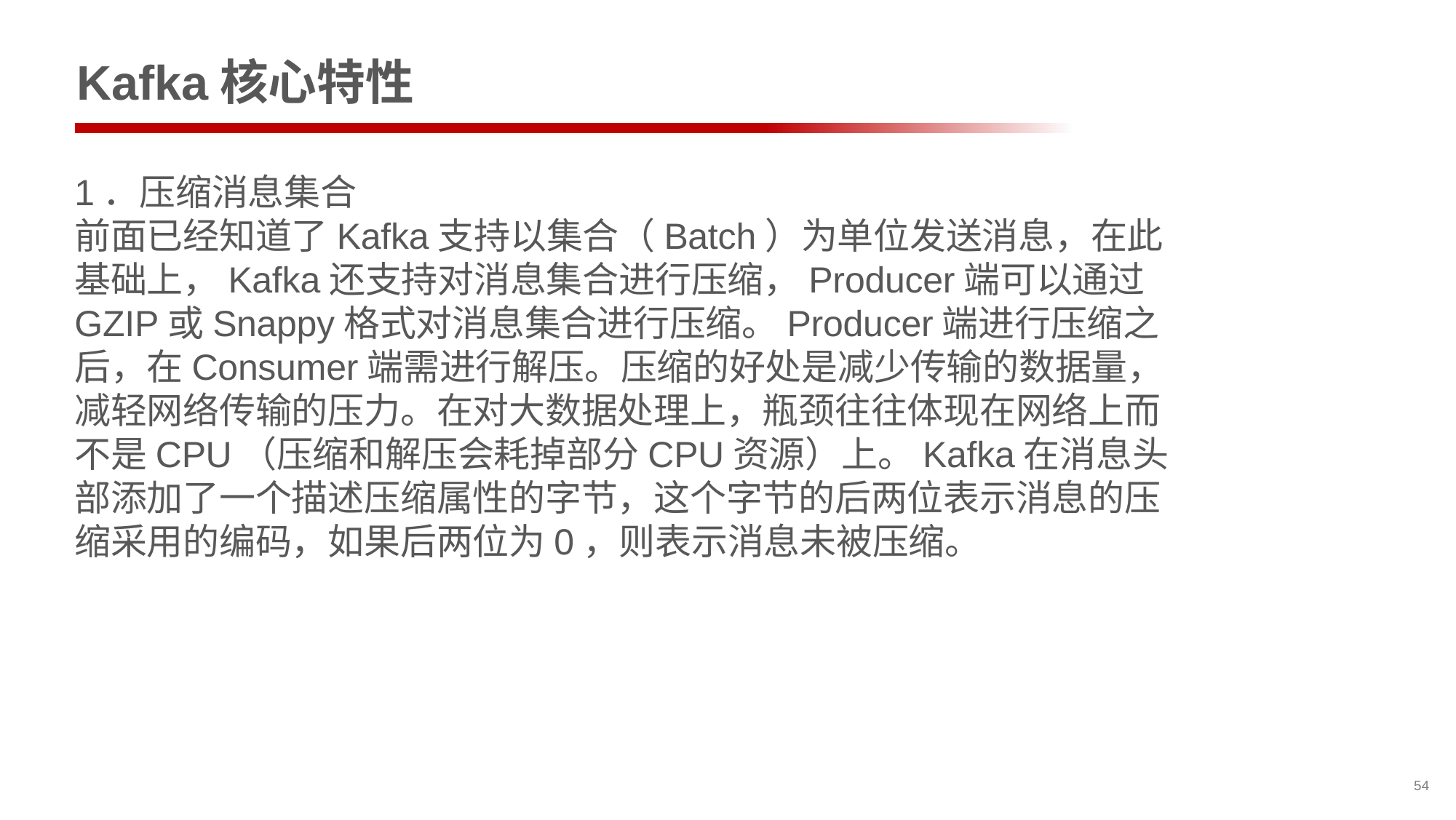

# Kafka核心特性

1．压缩消息集合
前面已经知道了Kafka支持以集合（Batch）为单位发送消息，在此基础上，Kafka还支持对消息集合进行压缩，Producer端可以通过GZIP或Snappy格式对消息集合进行压缩。Producer端进行压缩之后，在Consumer端需进行解压。压缩的好处是减少传输的数据量，减轻网络传输的压力。在对大数据处理上，瓶颈往往体现在网络上而不是CPU（压缩和解压会耗掉部分CPU资源）上。Kafka在消息头部添加了一个描述压缩属性的字节，这个字节的后两位表示消息的压缩采用的编码，如果后两位为0，则表示消息未被压缩。
54